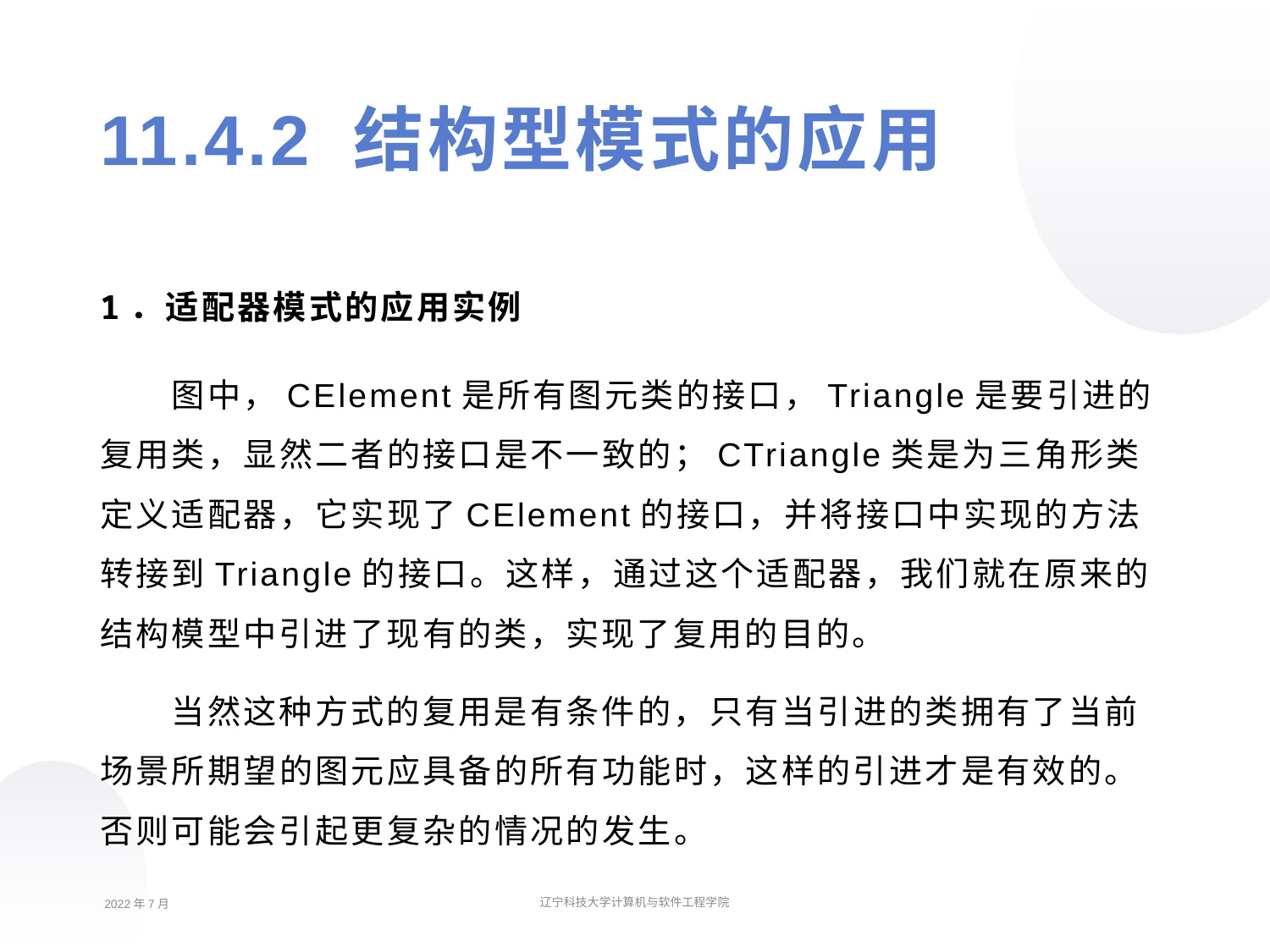

11.4.2 结构型模式的应用
1．适配器模式的应用实例
图中，CElement是所有图元类的接口，Triangle是要引进的复用类，显然二者的接口是不一致的；CTriangle类是为三角形类定义适配器，它实现了CElement的接口，并将接口中实现的方法转接到Triangle的接口。这样，通过这个适配器，我们就在原来的结构模型中引进了现有的类，实现了复用的目的。
当然这种方式的复用是有条件的，只有当引进的类拥有了当前场景所期望的图元应具备的所有功能时，这样的引进才是有效的。否则可能会引起更复杂的情况的发生。

2022年7月
辽宁科技大学计算机与软件工程学院
88